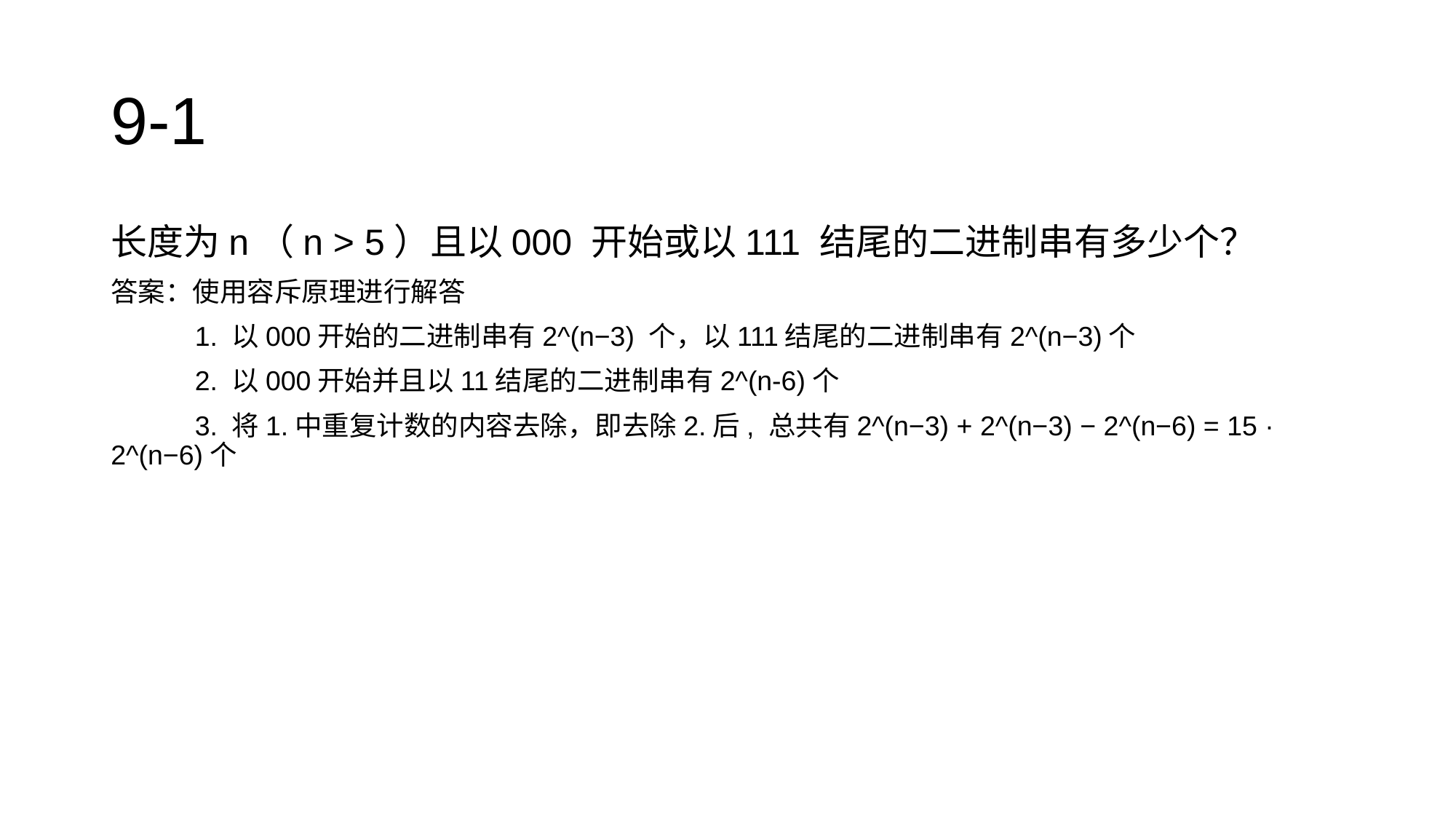

# 9-1
长度为n（n > 5）且以000 开始或以111 结尾的二进制串有多少个？
答案：使用容斥原理进行解答
           1. 以000开始的二进制串有2^(n−3) 个，以111结尾的二进制串有2^(n−3)个
           2. 以000开始并且以11结尾的二进制串有2^(n-6)个
           3. 将1.中重复计数的内容去除，即去除2.后, 总共有2^(n−3) + 2^(n−3) − 2^(n−6) = 15 · 2^(n−6)个